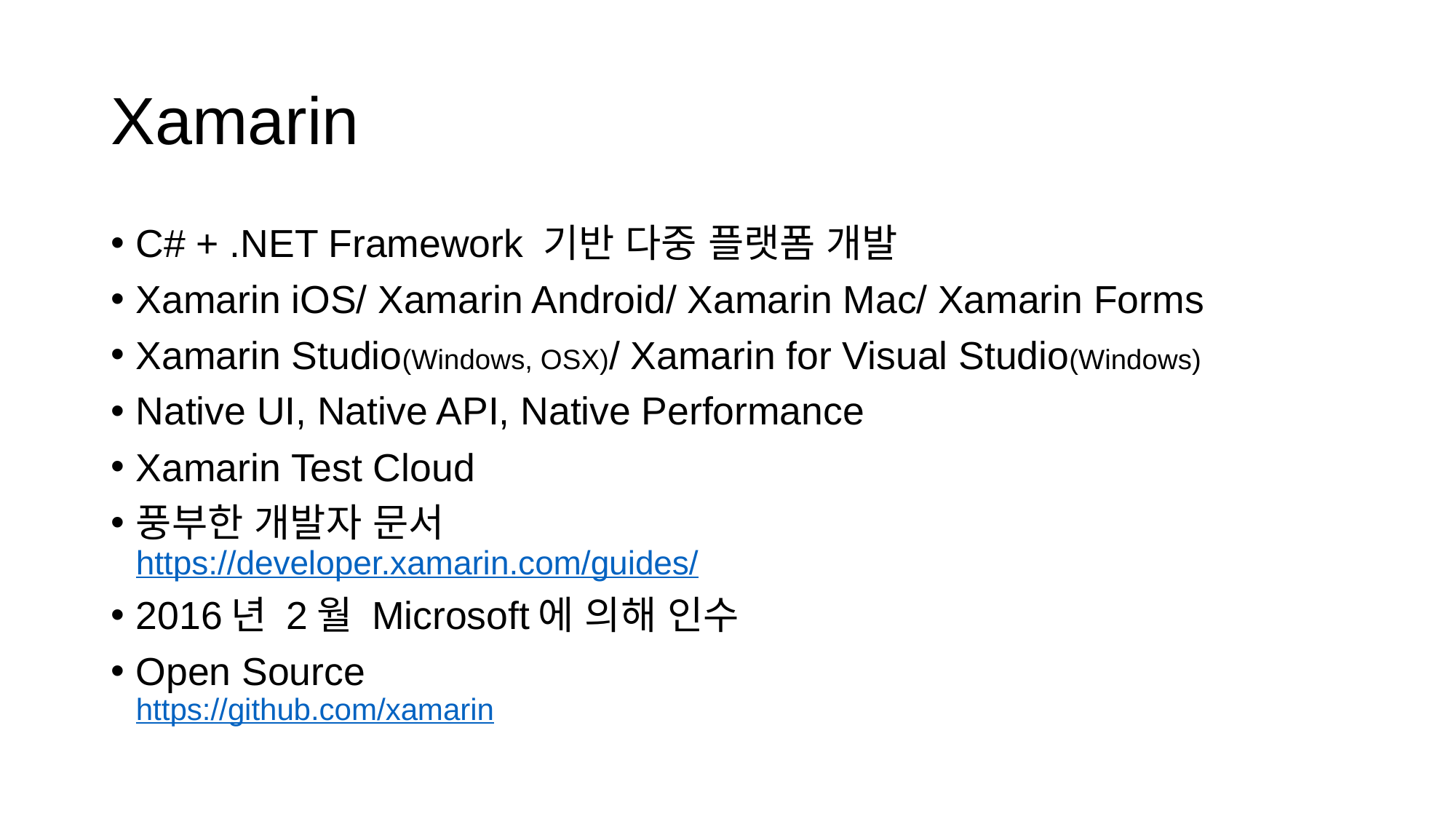

# Xamarin
C# + .NET Framework 기반 다중 플랫폼 개발
Xamarin iOS/ Xamarin Android/ Xamarin Mac/ Xamarin Forms
Xamarin Studio(Windows, OSX)/ Xamarin for Visual Studio(Windows)
Native UI, Native API, Native Performance
Xamarin Test Cloud
풍부한 개발자 문서
https://developer.xamarin.com/guides/
2016년 2월 Microsoft에 의해 인수
Open Source
https://github.com/xamarin